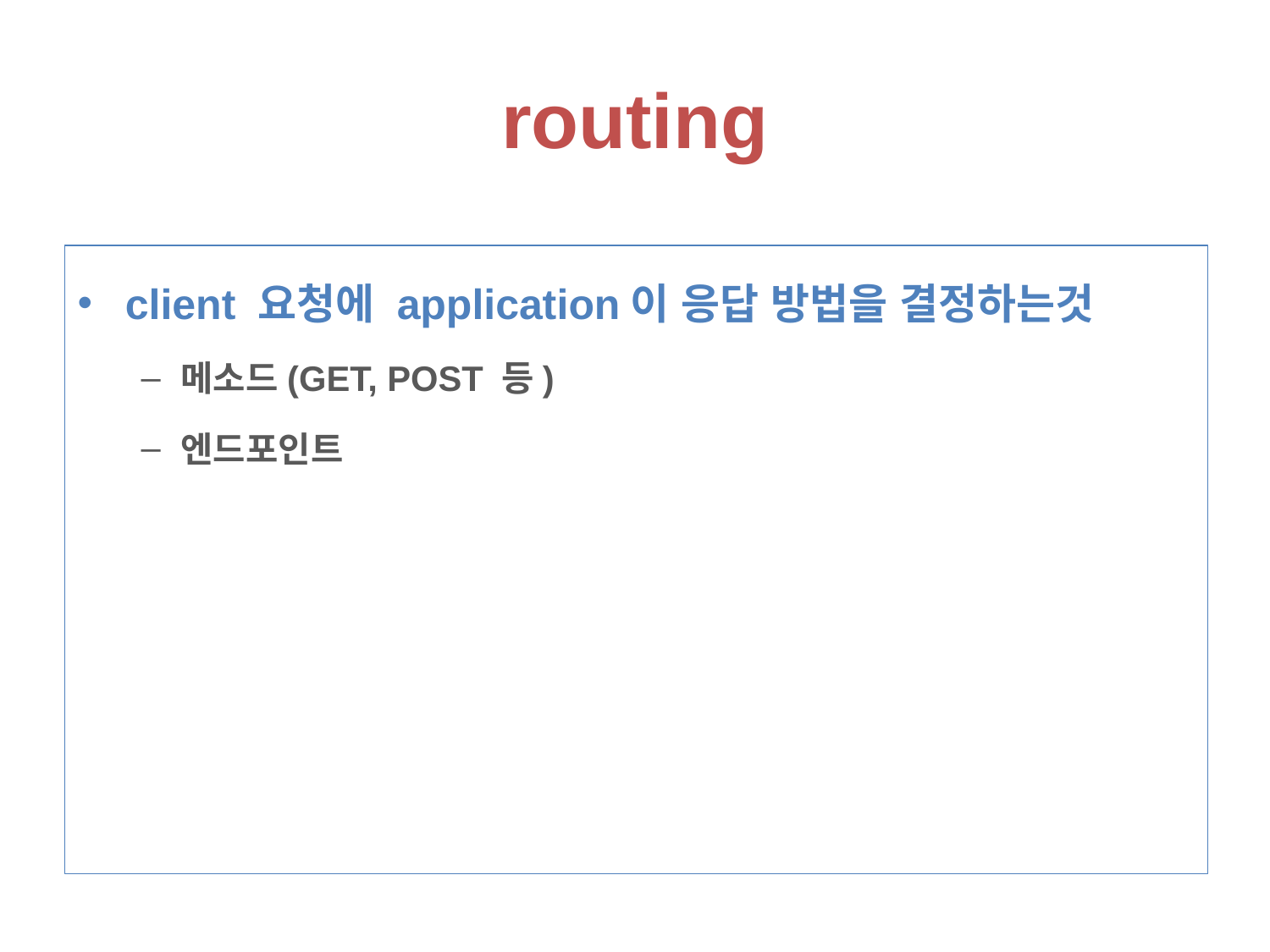

routing
client 요청에 application이 응답 방법을 결정하는것
메소드(GET, POST 등)
엔드포인트